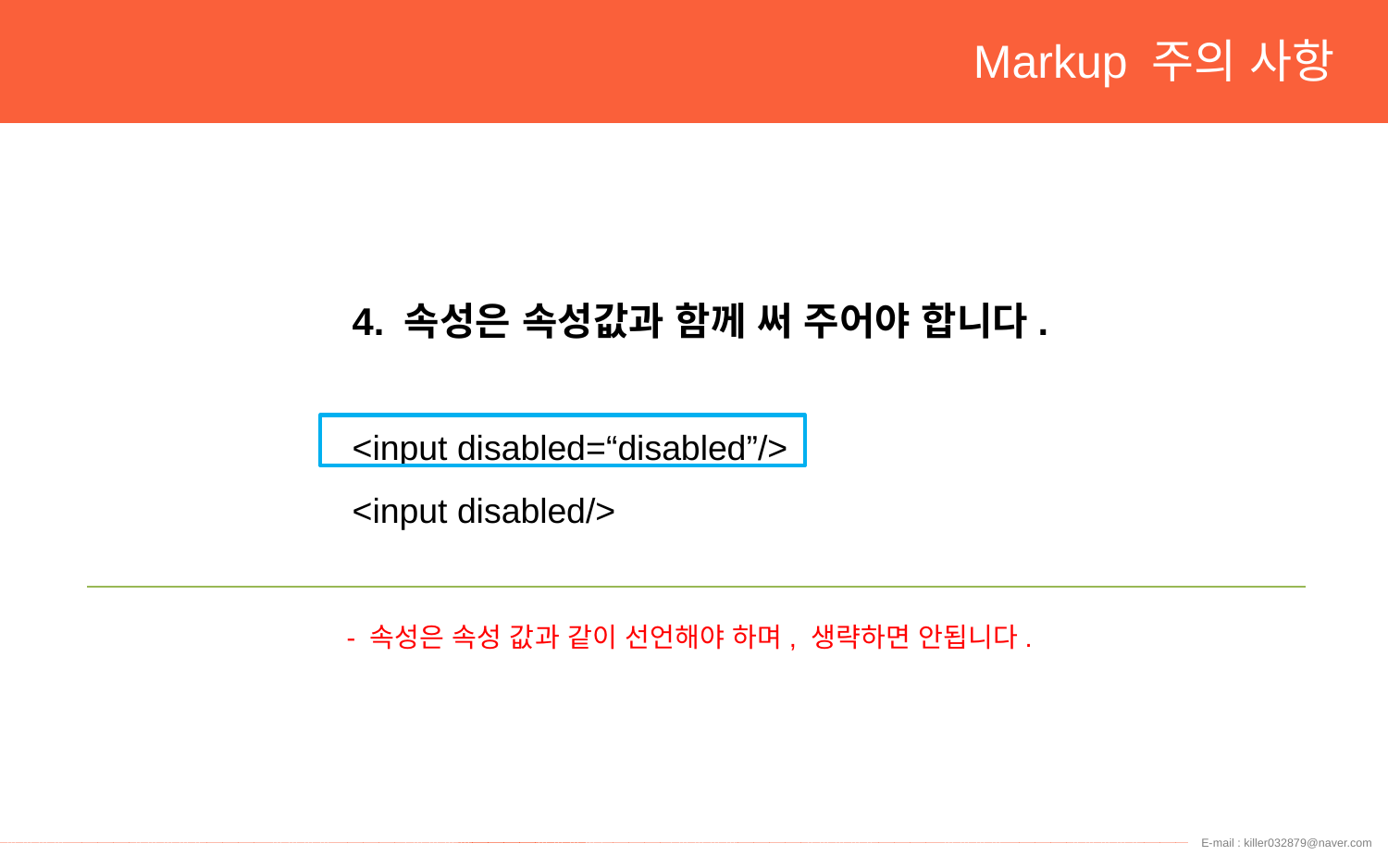

Markup 주의 사항
4. 속성은 속성값과 함께 써 주어야 합니다.

<input disabled=“disabled”/>
<input disabled/>

- 속성은 속성 값과 같이 선언해야 하며, 생략하면 안됩니다.